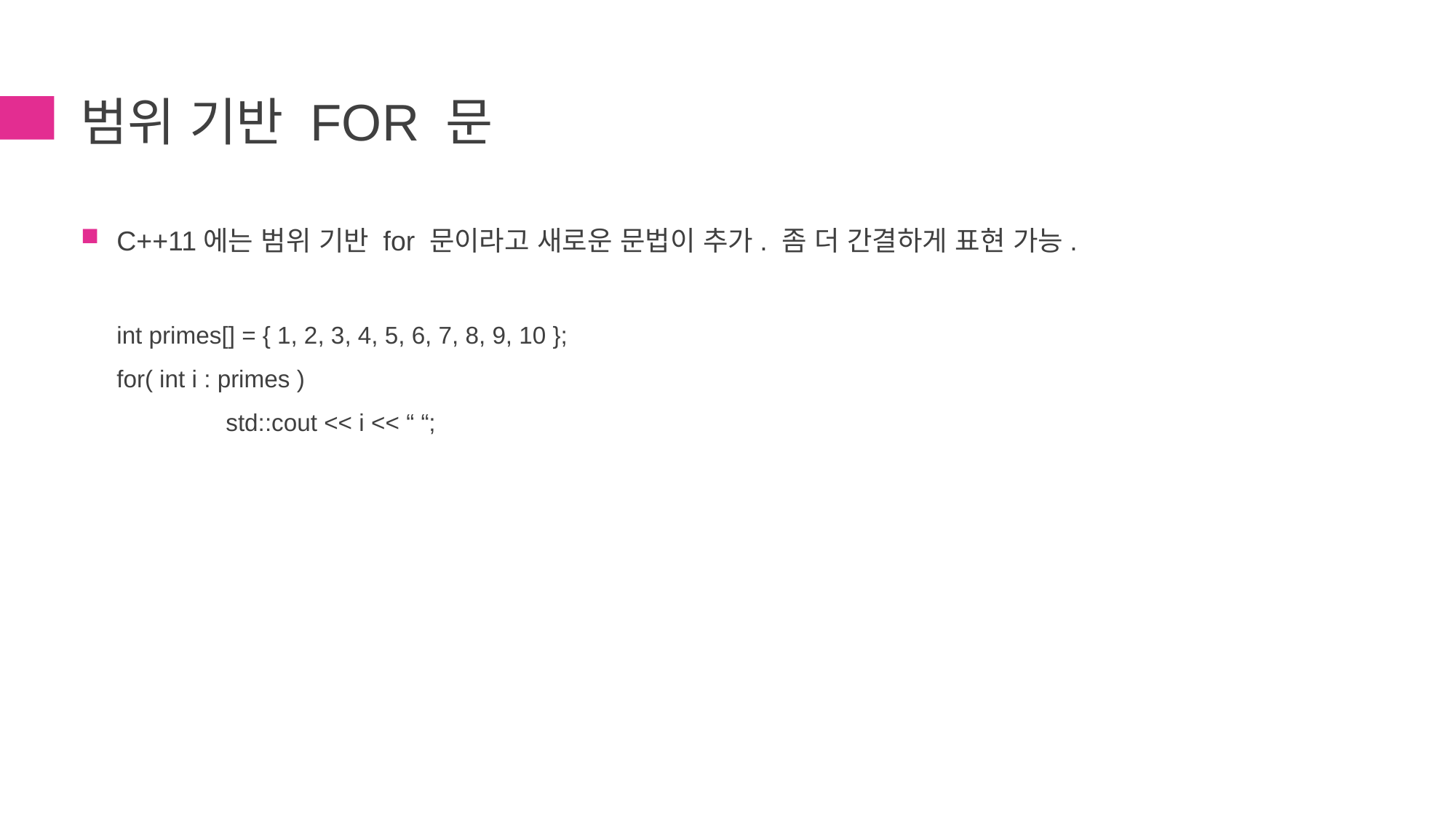

# 범위 기반 for 문
C++11에는 범위 기반 for 문이라고 새로운 문법이 추가. 좀 더 간결하게 표현 가능.
int primes[] = { 1, 2, 3, 4, 5, 6, 7, 8, 9, 10 };
for( int i : primes )
	std::cout << i << “ “;